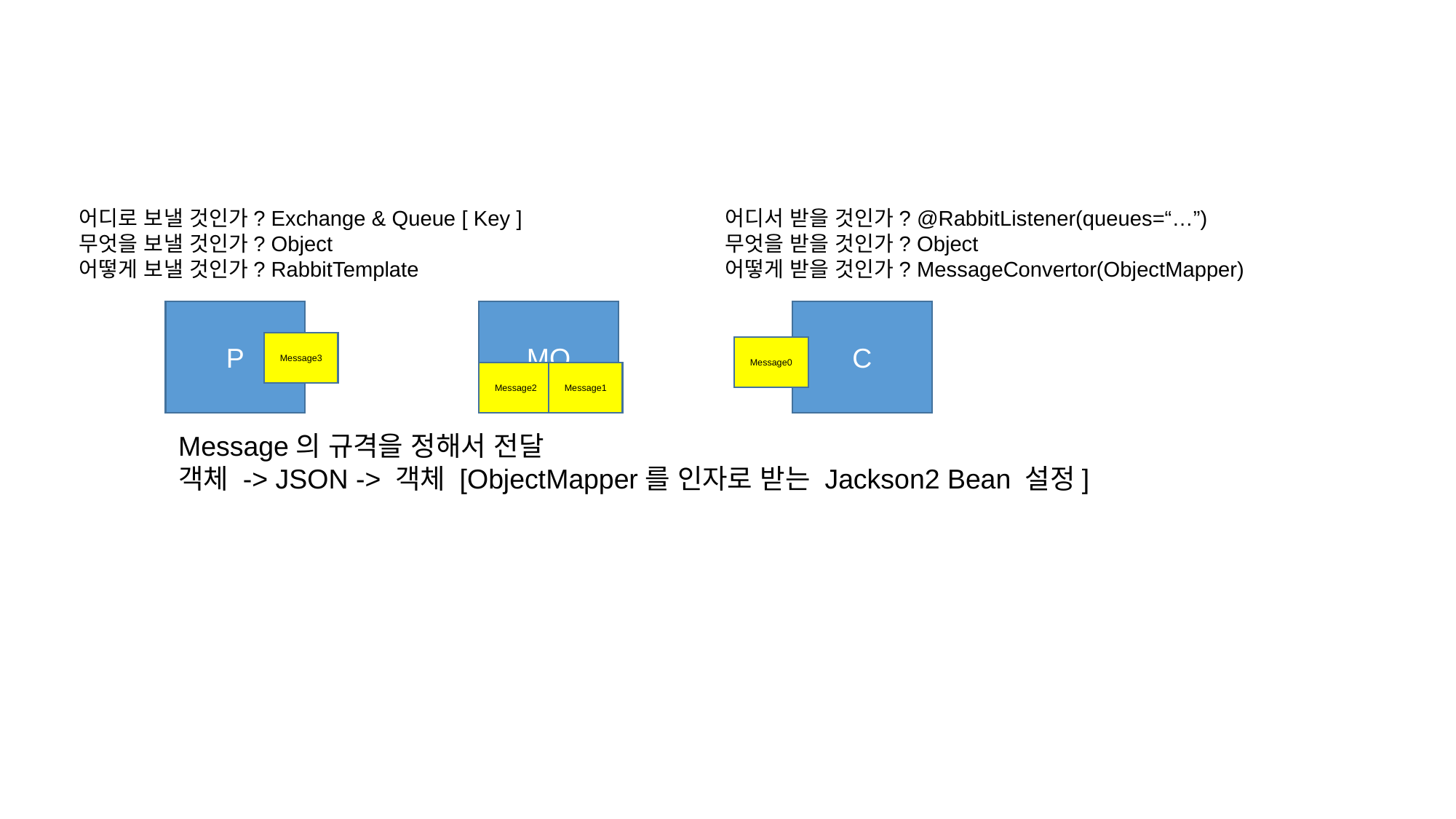

어디로 보낼 것인가? Exchange & Queue [ Key ]
무엇을 보낼 것인가? Object
어떻게 보낼 것인가? RabbitTemplate
어디서 받을 것인가? @RabbitListener(queues=“…”)
무엇을 받을 것인가? Object
어떻게 받을 것인가? MessageConvertor(ObjectMapper)
P
MQ
C
Message3
Message0
Message2
Message1
Message의 규격을 정해서 전달
객체 -> JSON -> 객체 [ObjectMapper를 인자로 받는 Jackson2 Bean 설정]